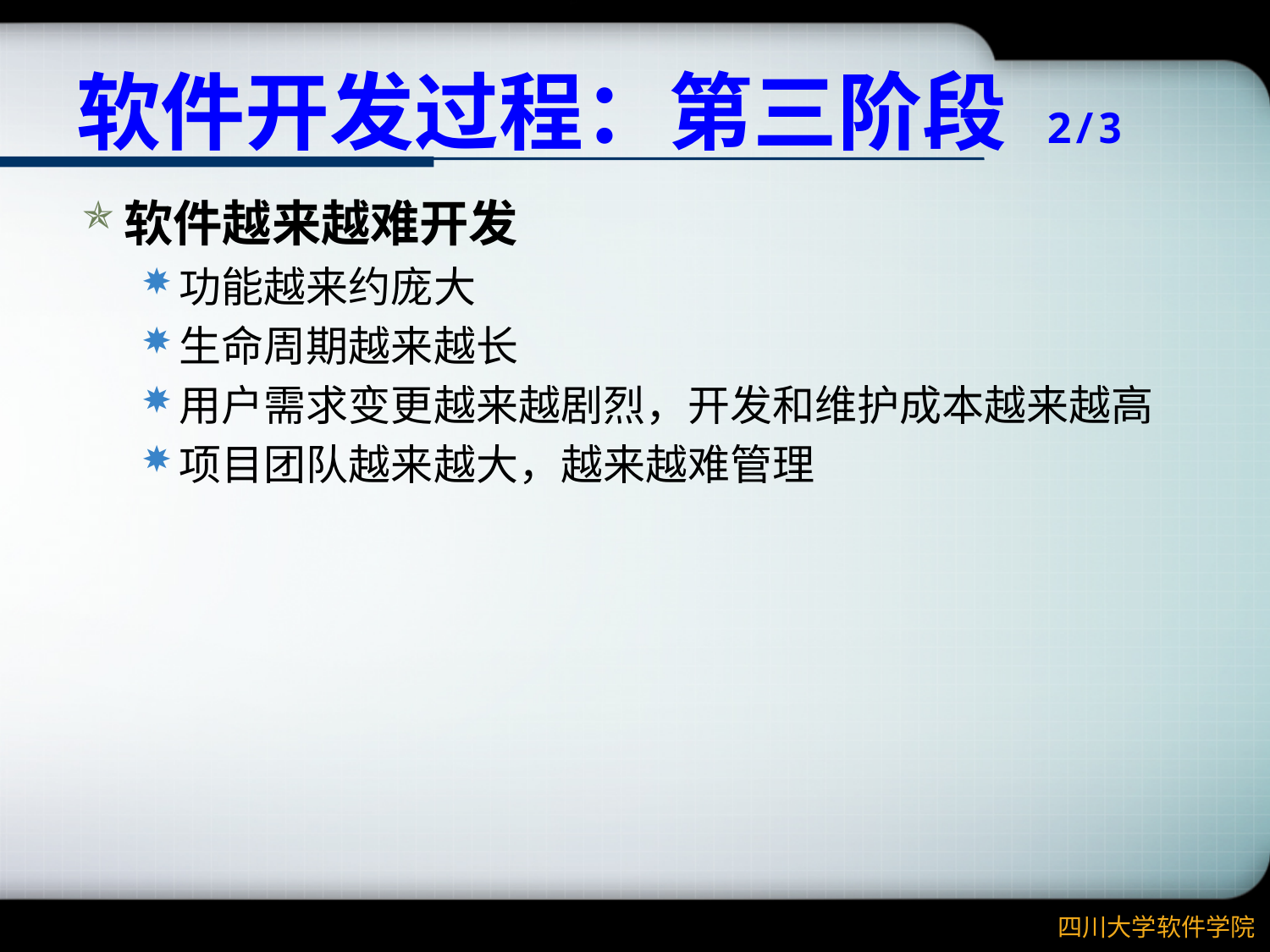

# 软件开发过程：第三阶段 2/3
软件越来越难开发
功能越来约庞大
生命周期越来越长
用户需求变更越来越剧烈，开发和维护成本越来越高
项目团队越来越大，越来越难管理